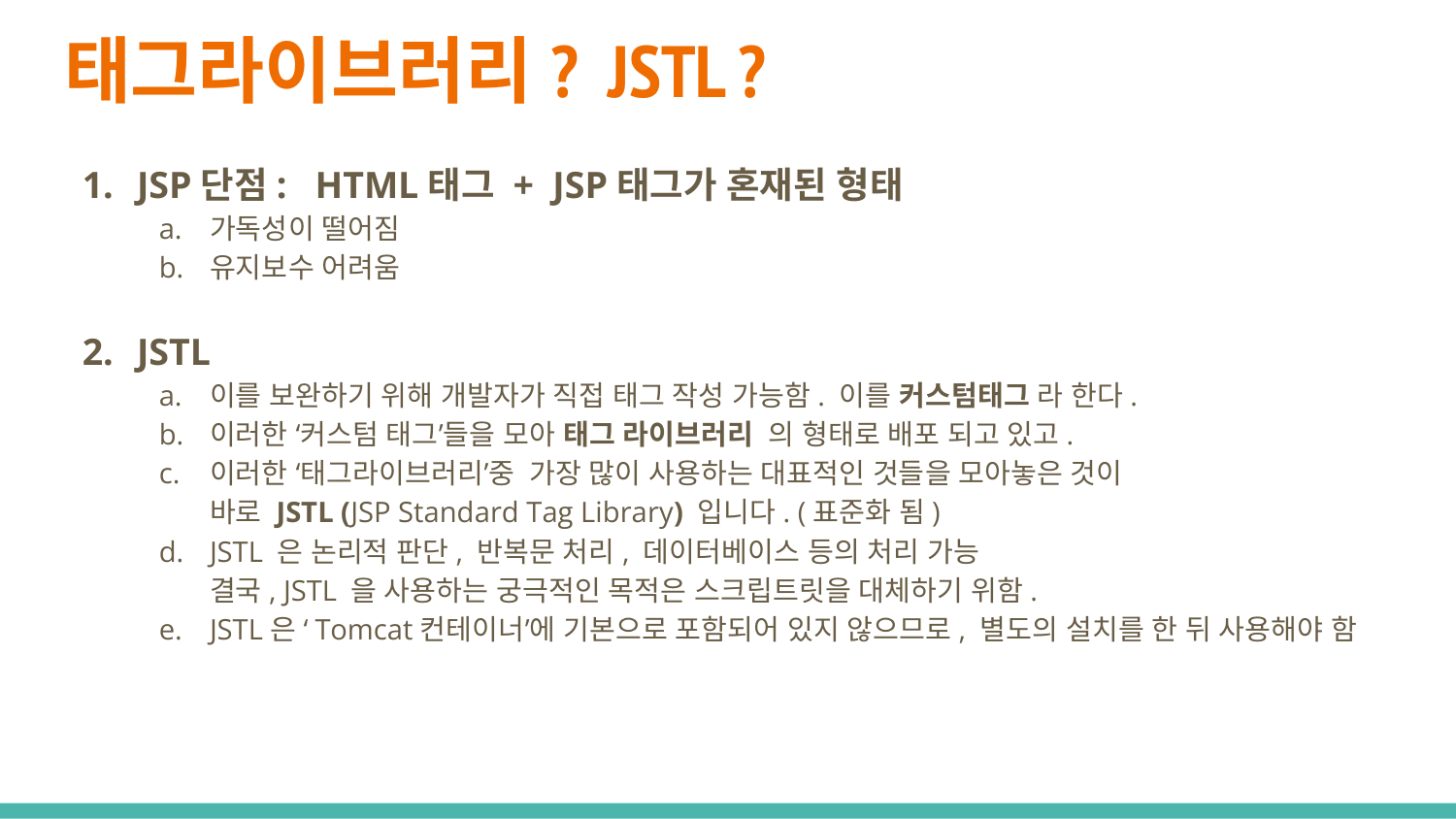

# 태그라이브러리?  JSTL ?
JSP단점:   HTML태그 +  JSP태그가 혼재된 형태
가독성이 떨어짐
유지보수 어려움
JSTL
이를 보완하기 위해 개발자가 직접 태그 작성 가능함. 이를 커스텀태그 라 한다.
이러한 ‘커스텀 태그’들을 모아 태그 라이브러리  의 형태로 배포 되고 있고.
이러한 ‘태그라이브러리’중  가장 많이 사용하는 대표적인 것들을 모아놓은 것이
바로 JSTL (JSP Standard Tag Library) 입니다. (표준화 됨)
JSTL 은 논리적 판단, 반복문 처리, 데이터베이스 등의 처리 가능
결국, JSTL 을 사용하는 궁극적인 목적은 스크립트릿을 대체하기 위함.
JSTL은 ‘Tomcat컨테이너’에 기본으로 포함되어 있지 않으므로, 별도의 설치를 한 뒤 사용해야 함